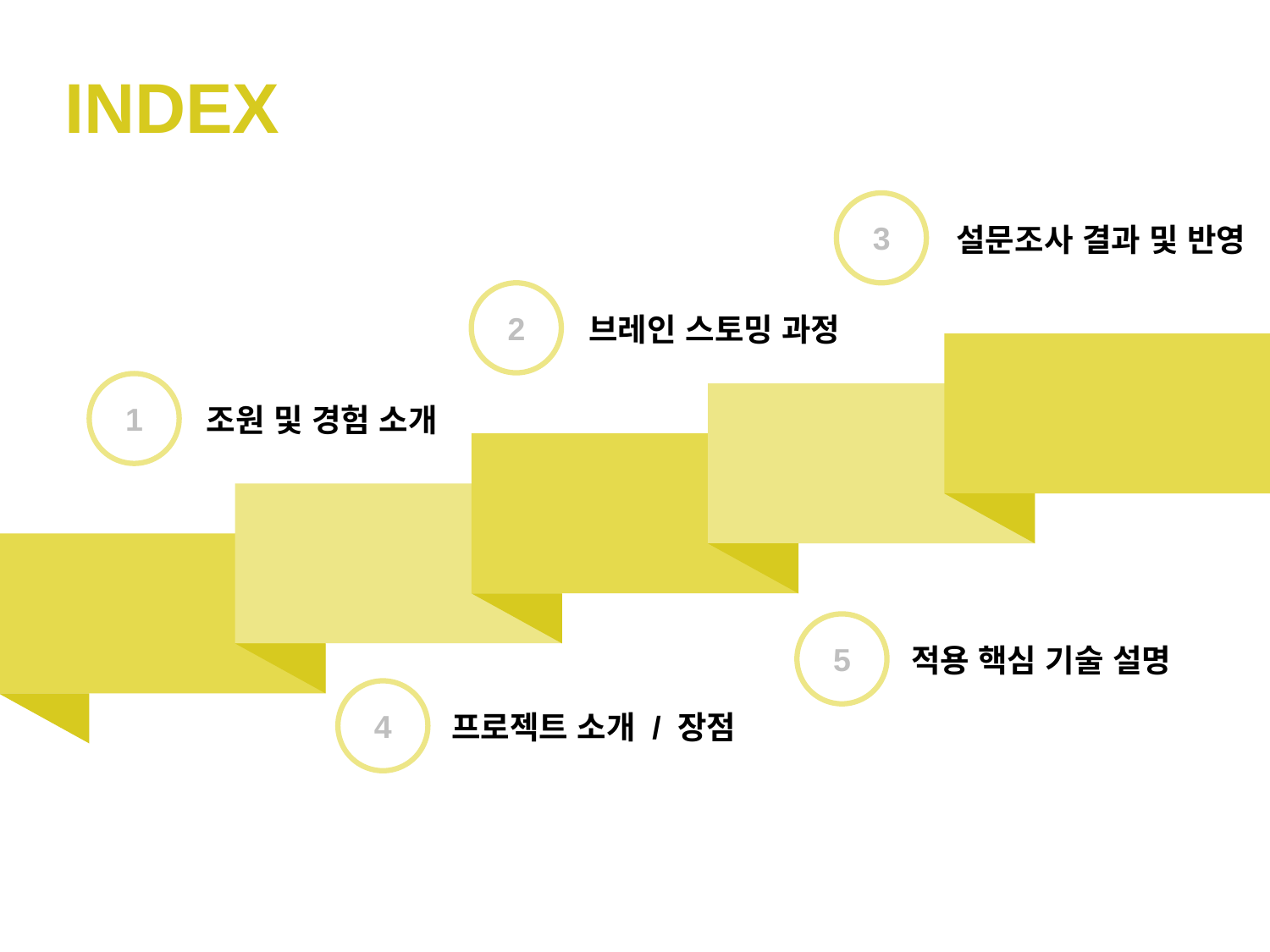

INDEX

3
설문조사 결과 및 반영

2
브레인 스토밍 과정

1

조원 및 경험 소개

5
적용 핵심 기술 설명

4

프로젝트 소개 / 장점